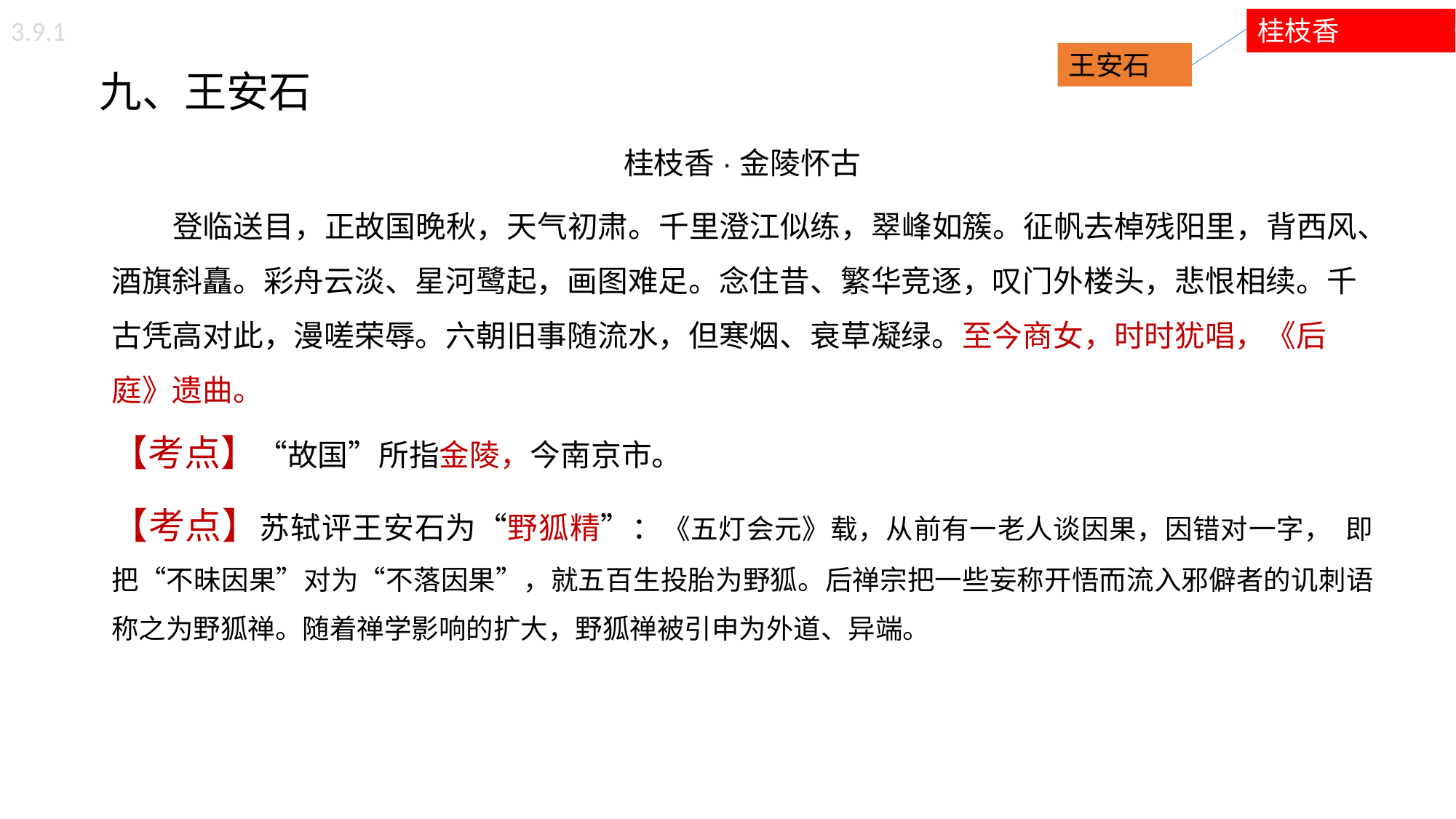

3.9.1
桂枝香
九、王安石
桂枝香·金陵怀古
        登临送目，正故国晚秋，天气初肃。千里澄江似练，翠峰如簇。征帆去棹残阳里，背西风、酒旗斜矗。彩舟云淡、星河鹭起，画图难足。念住昔、繁华竞逐，叹门外楼头，悲恨相续。千古凭高对此，漫嗟荣辱。六朝旧事随流水，但寒烟、衰草凝绿。至今商女，时时犹唱，《后庭》遗曲。
【考点】“故国”所指金陵，今南京市。
【考点】苏轼评王安石为“野狐精”：《五灯会元》载，从前有一老人谈因果，因错对一字，  即把“不昧因果”对为“不落因果”，就五百生投胎为野狐。后禅宗把一些妄称开悟而流入邪僻者的讥刺语称之为野狐禅。随着禅学影响的扩大，野狐禅被引申为外道、异端。
王安石